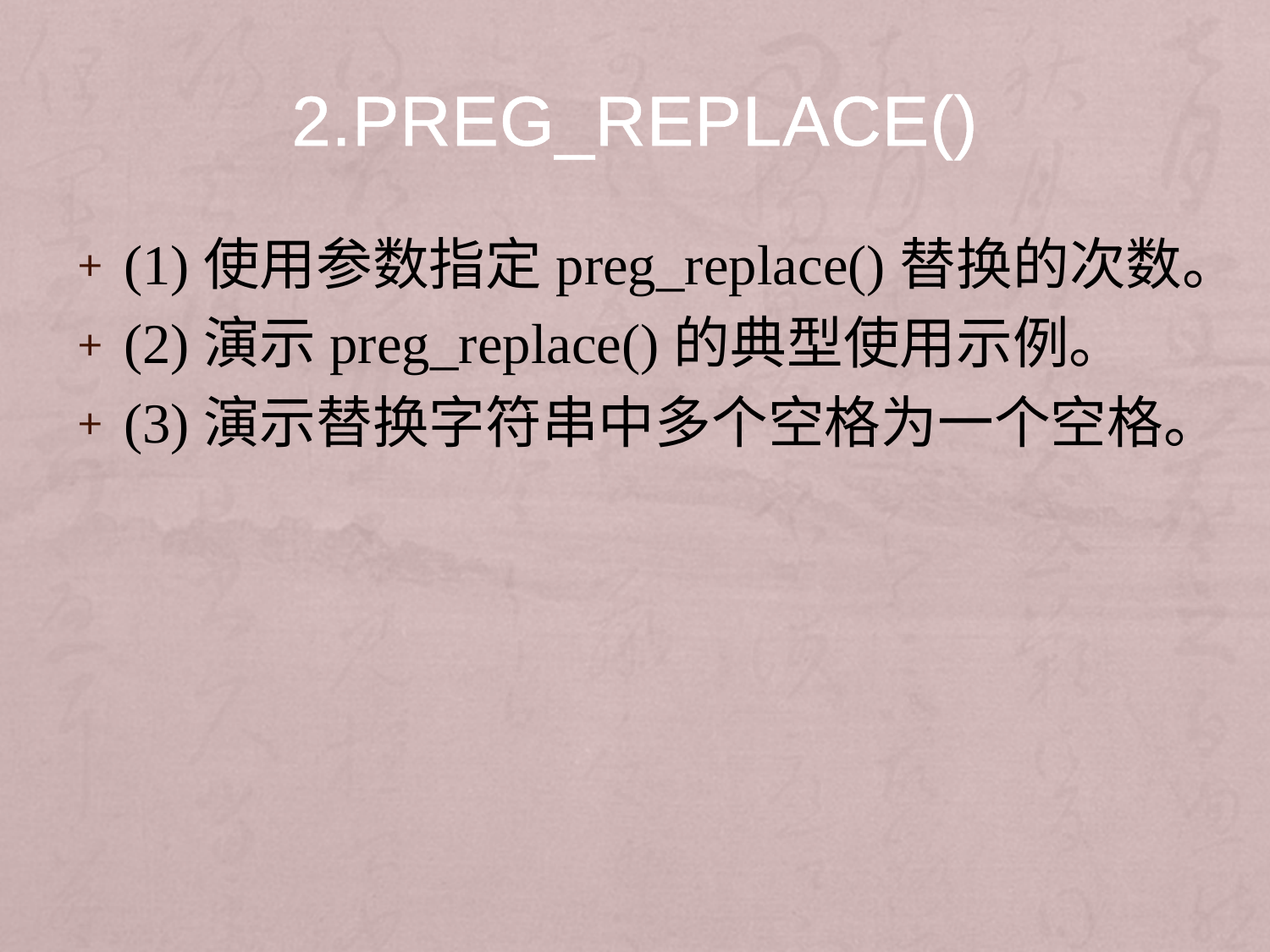

# 2.preg_replace()
(1)使用参数指定preg_replace()替换的次数。
(2)演示preg_replace()的典型使用示例。
(3)演示替换字符串中多个空格为一个空格。